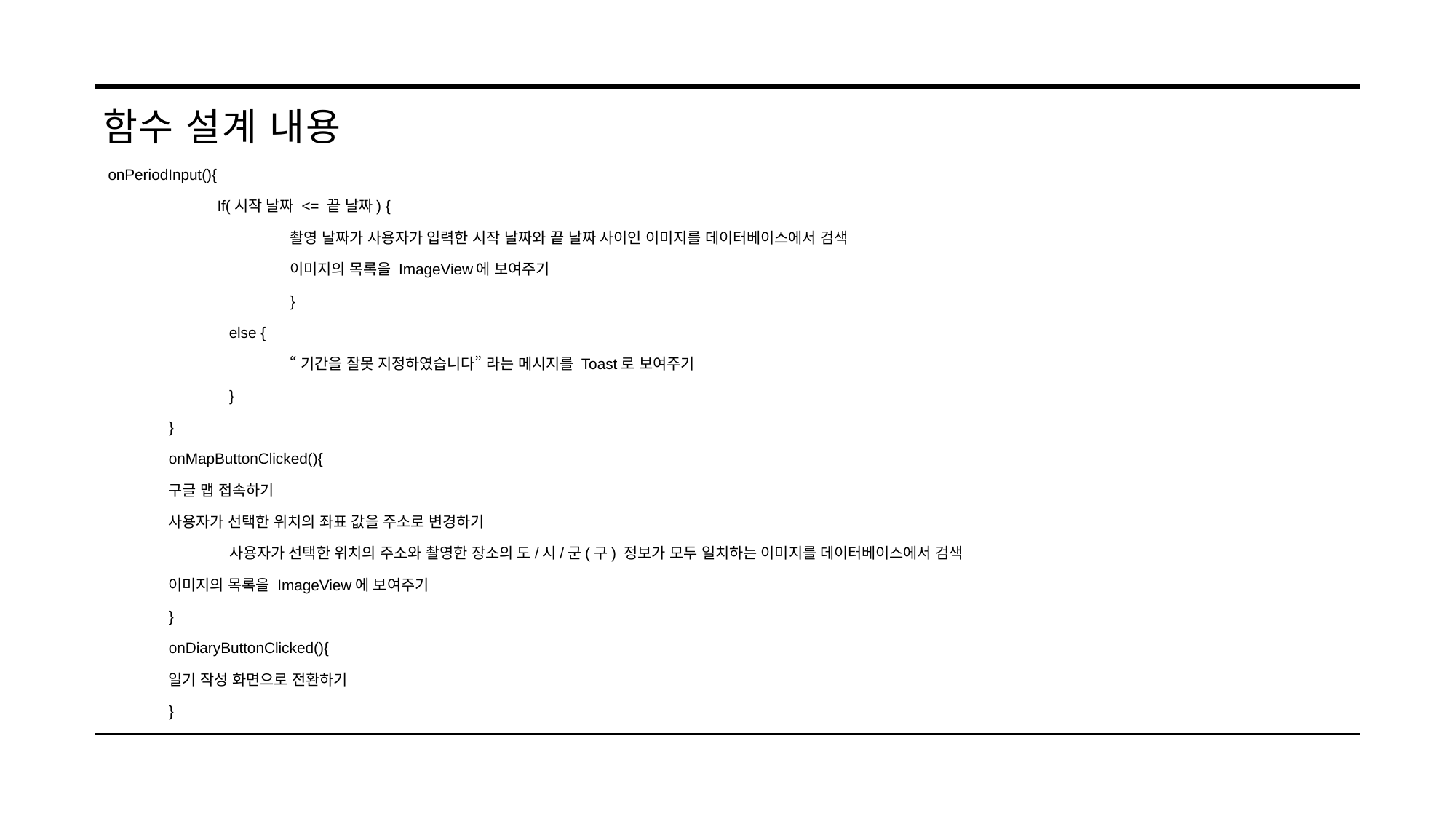

# 함수 설계 내용
onPeriodInput(){
	If(시작 날짜 <= 끝 날짜) {
촬영 날짜가 사용자가 입력한 시작 날짜와 끝 날짜 사이인 이미지를 데이터베이스에서 검색
이미지의 목록을 ImageView에 보여주기
}
else {
“기간을 잘못 지정하였습니다” 라는 메시지를 Toast로 보여주기
}
}
onMapButtonClicked(){
구글 맵 접속하기
사용자가 선택한 위치의 좌표 값을 주소로 변경하기
사용자가 선택한 위치의 주소와 촬영한 장소의 도/시/군(구) 정보가 모두 일치하는 이미지를 데이터베이스에서 검색
이미지의 목록을 ImageView에 보여주기
}
onDiaryButtonClicked(){
일기 작성 화면으로 전환하기
}